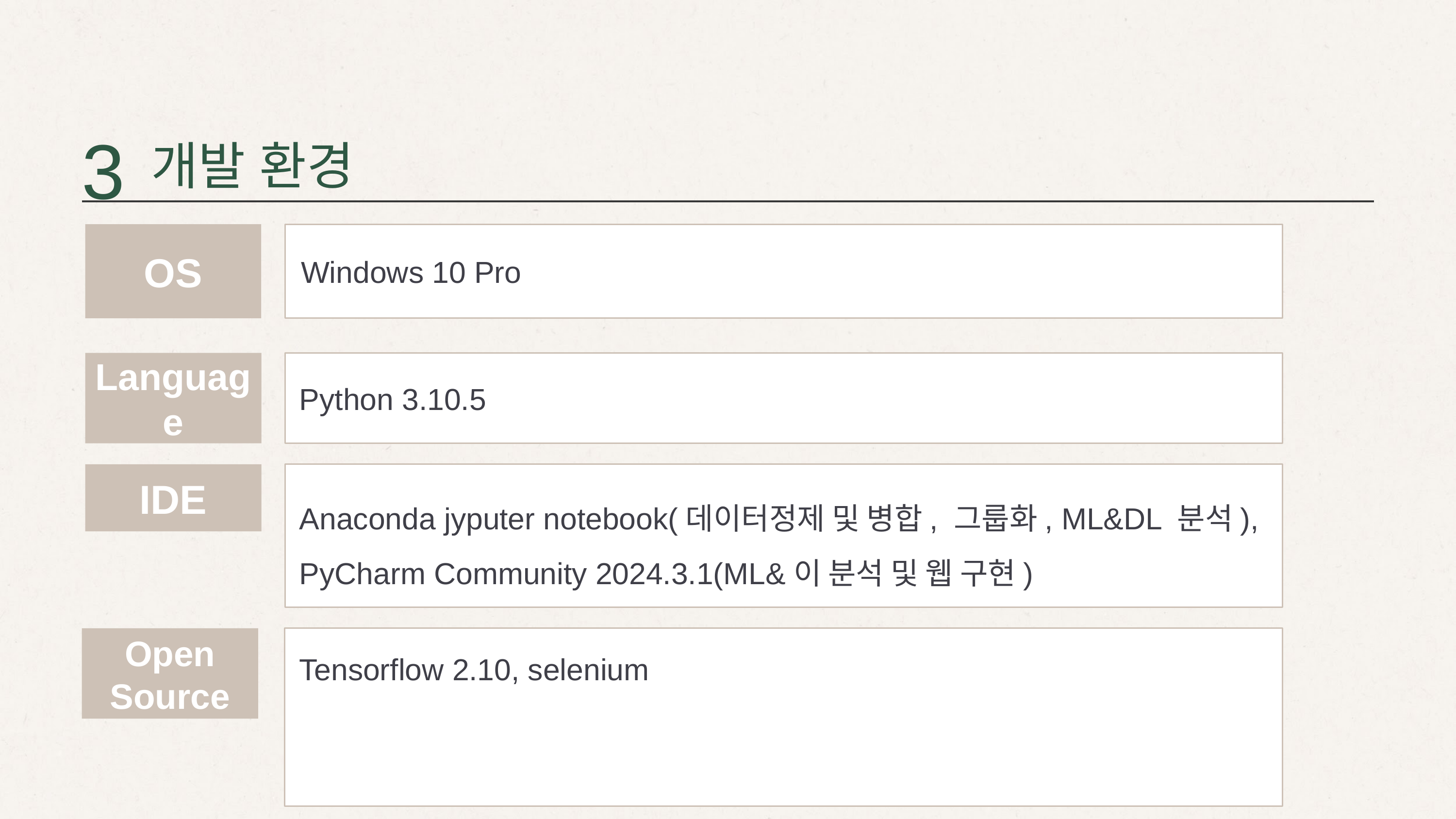

3
개발 환경
Windows 10 Pro
OS
Language
Python 3.10.5
IDE
Anaconda jyputer notebook(데이터정제 및 병합, 그룹화, ML&DL 분석),
PyCharm Community 2024.3.1(ML&이 분석 및 웹 구현)
Tensorflow 2.10, selenium
Open
Source